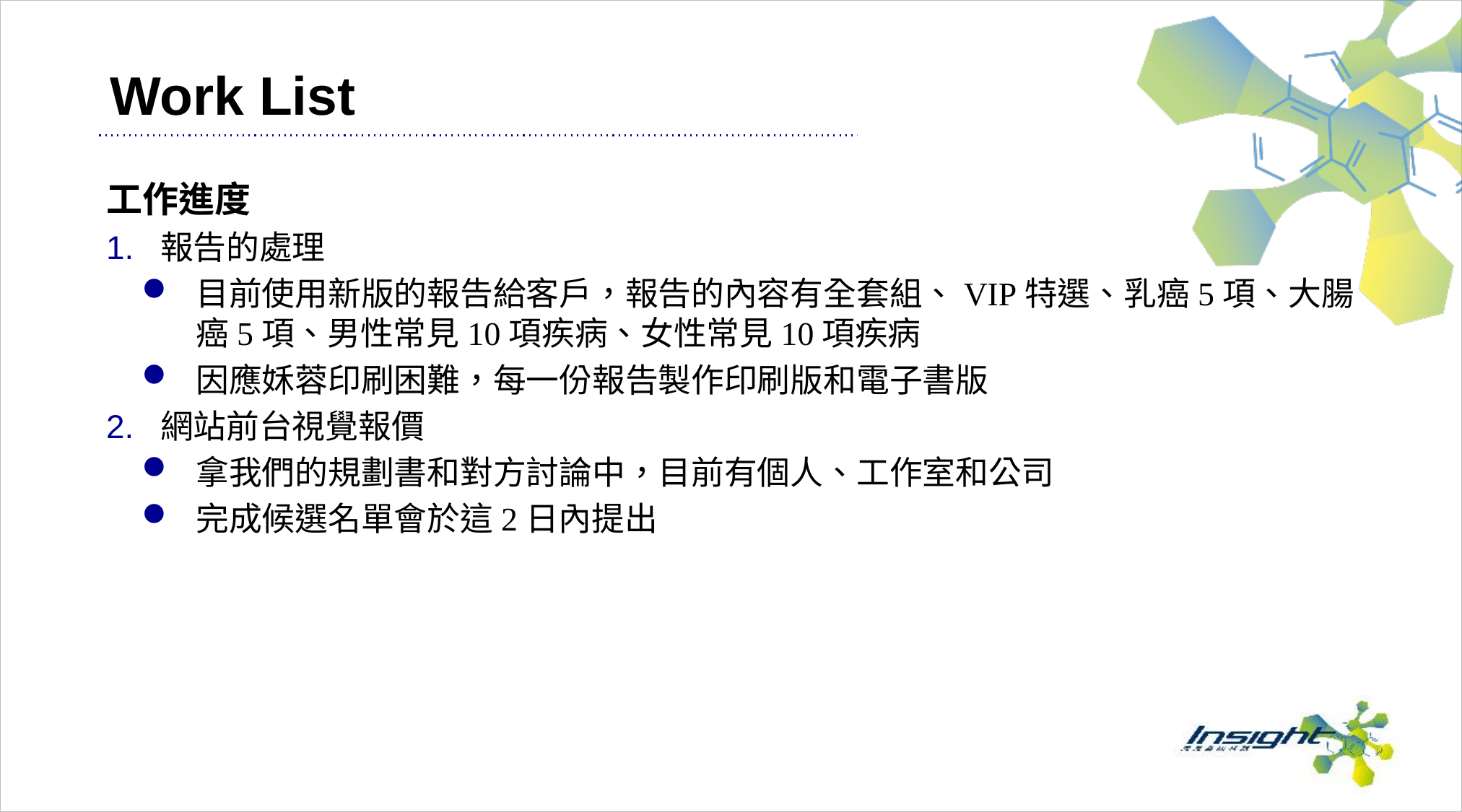

# Work List
工作進度
報告的處理
目前使用新版的報告給客戶，報告的內容有全套組、VIP特選、乳癌5項、大腸癌5項、男性常見10項疾病、女性常見10項疾病
因應姀蓉印刷困難，每一份報告製作印刷版和電子書版
網站前台視覺報價
拿我們的規劃書和對方討論中，目前有個人、工作室和公司
完成候選名單會於這2日內提出